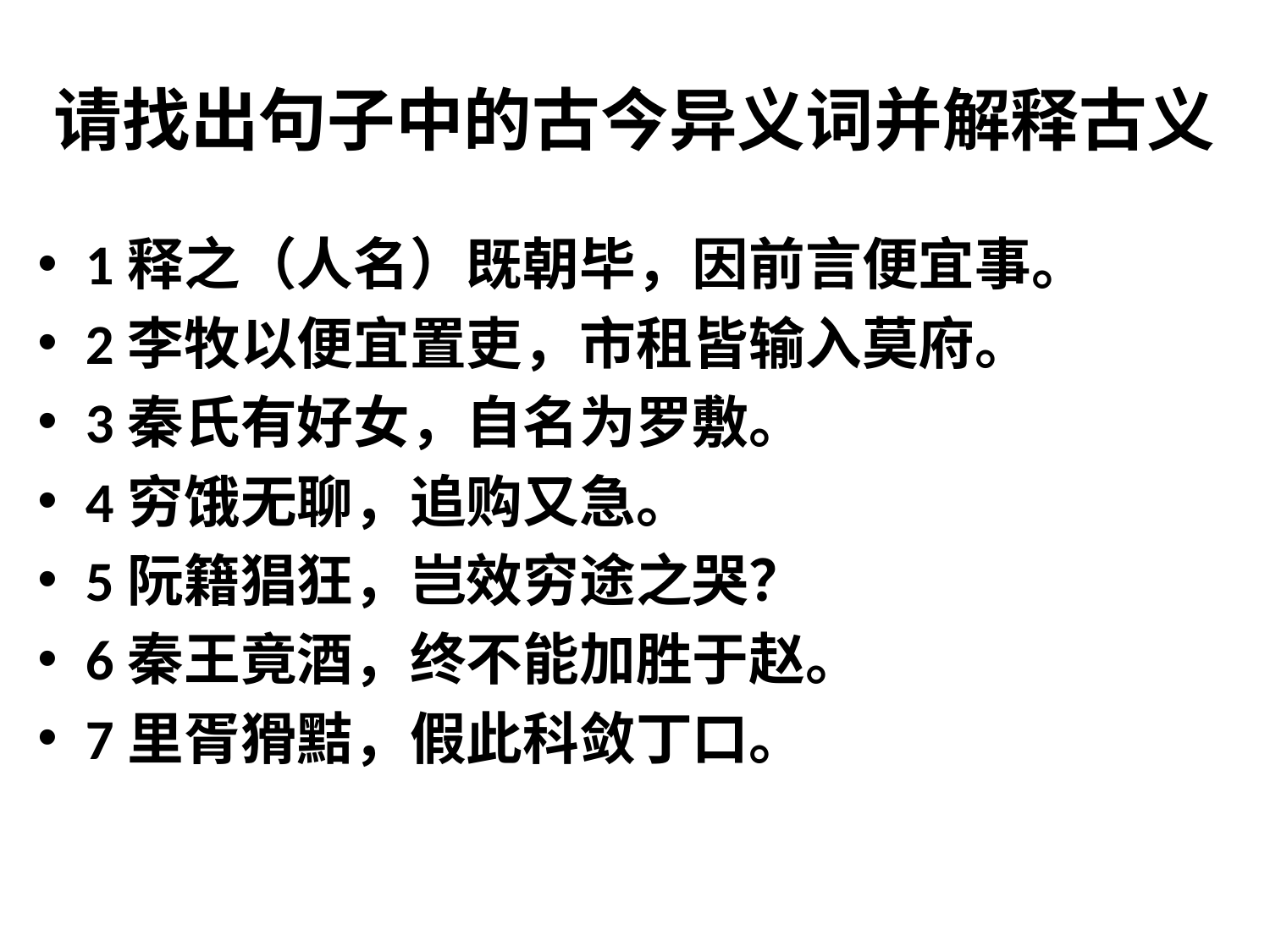

# 请找出句子中的古今异义词并解释古义
1释之（人名）既朝毕，因前言便宜事。
2李牧以便宜置吏，市租皆输入莫府。
3秦氏有好女，自名为罗敷。
4穷饿无聊，追购又急。
5阮籍猖狂，岂效穷途之哭？
6秦王竟酒，终不能加胜于赵。
7里胥猾黠，假此科敛丁口。